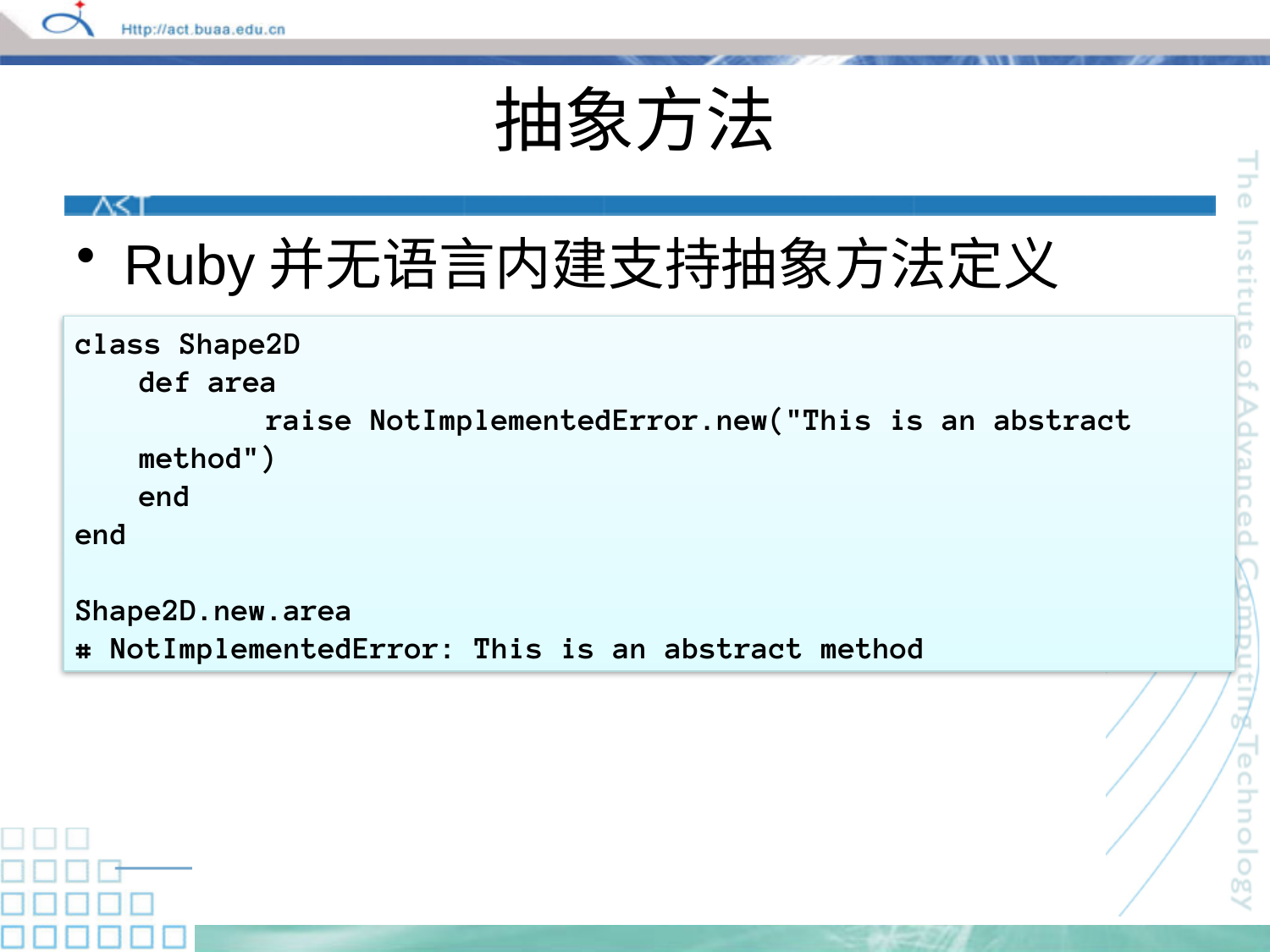

# 抽象方法
Ruby并无语言内建支持抽象方法定义
class Shape2D
def area
	raise NotImplementedError.new("This is an abstract method")
end
end

Shape2D.new.area
# NotImplementedError: This is an abstract method